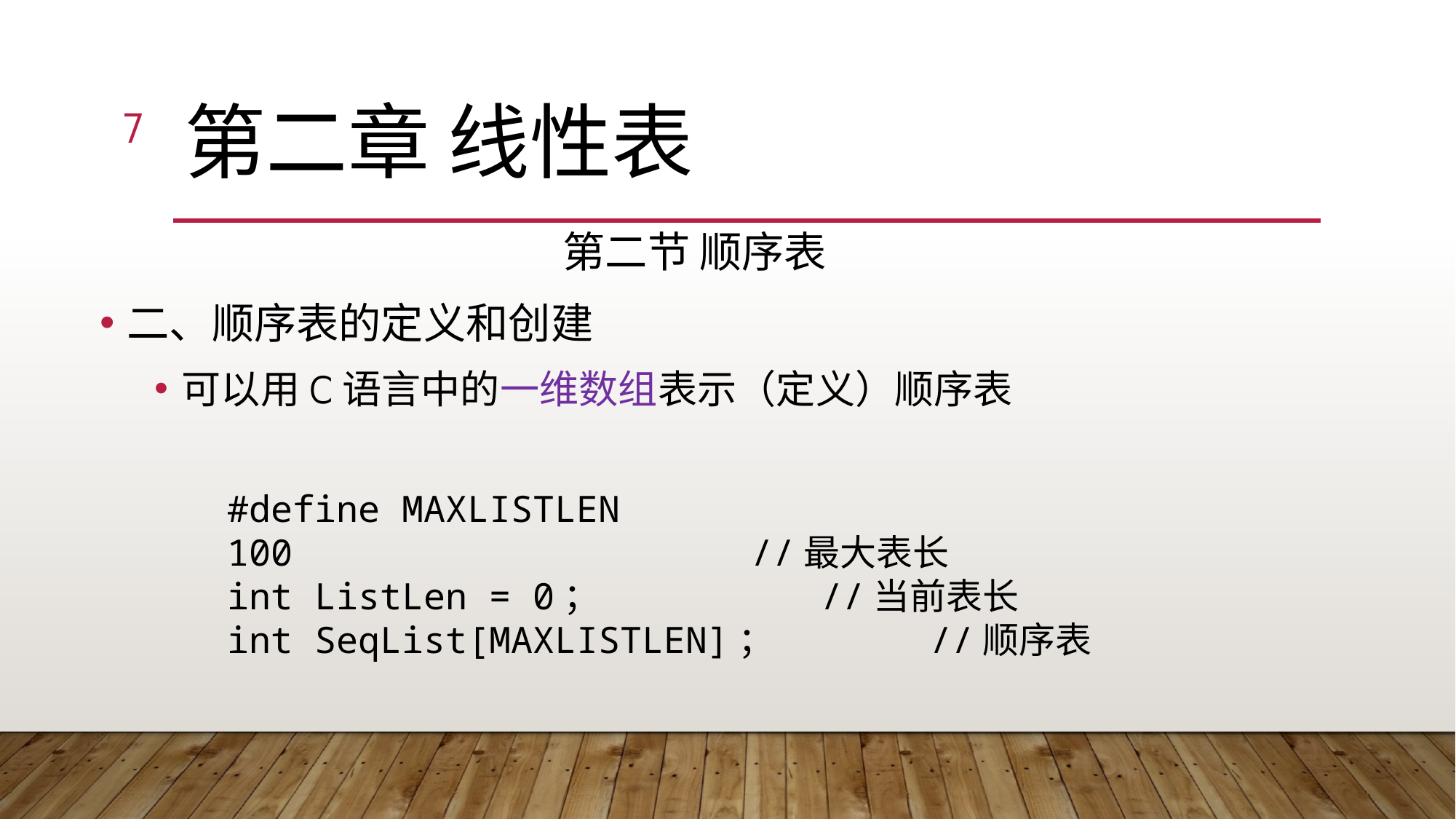

7
# 第二章 线性表
第二节 顺序表
二、顺序表的定义和创建
可以用C语言中的一维数组表示（定义）顺序表
#define MAXLISTLEN 100                     //最大表长
int ListLen = 0；                          //当前表长
int SeqList[MAXLISTLEN]；                  //顺序表